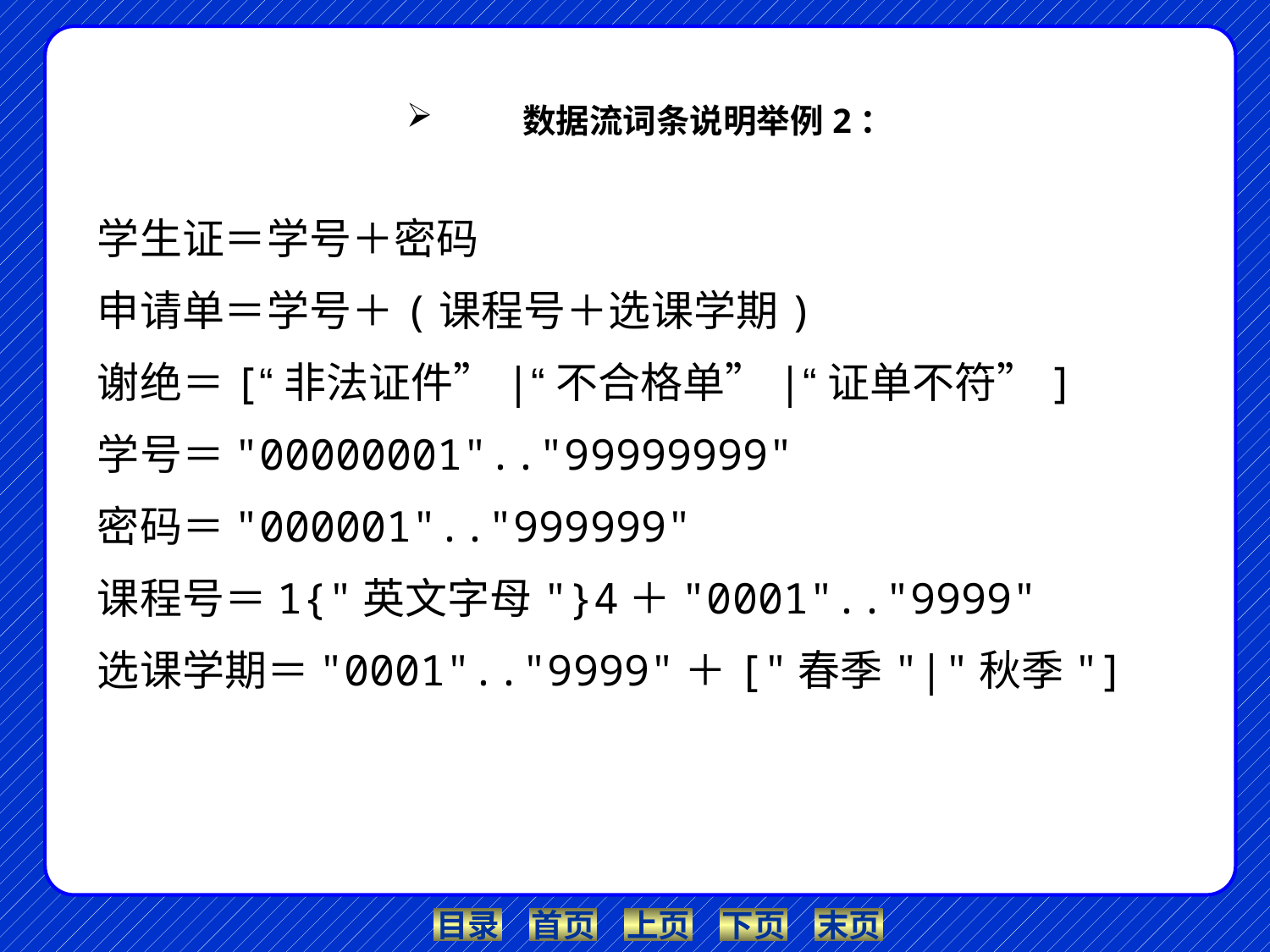

数据流词条说明举例2：
学生证＝学号＋密码
申请单＝学号＋(课程号＋选课学期)
谢绝＝[“非法证件”|“不合格单”|“证单不符”]
学号＝"00000001".."99999999"
密码＝"000001".."999999"
课程号＝1{"英文字母"}4＋"0001".."9999"
选课学期＝"0001".."9999"＋["春季"|"秋季"]